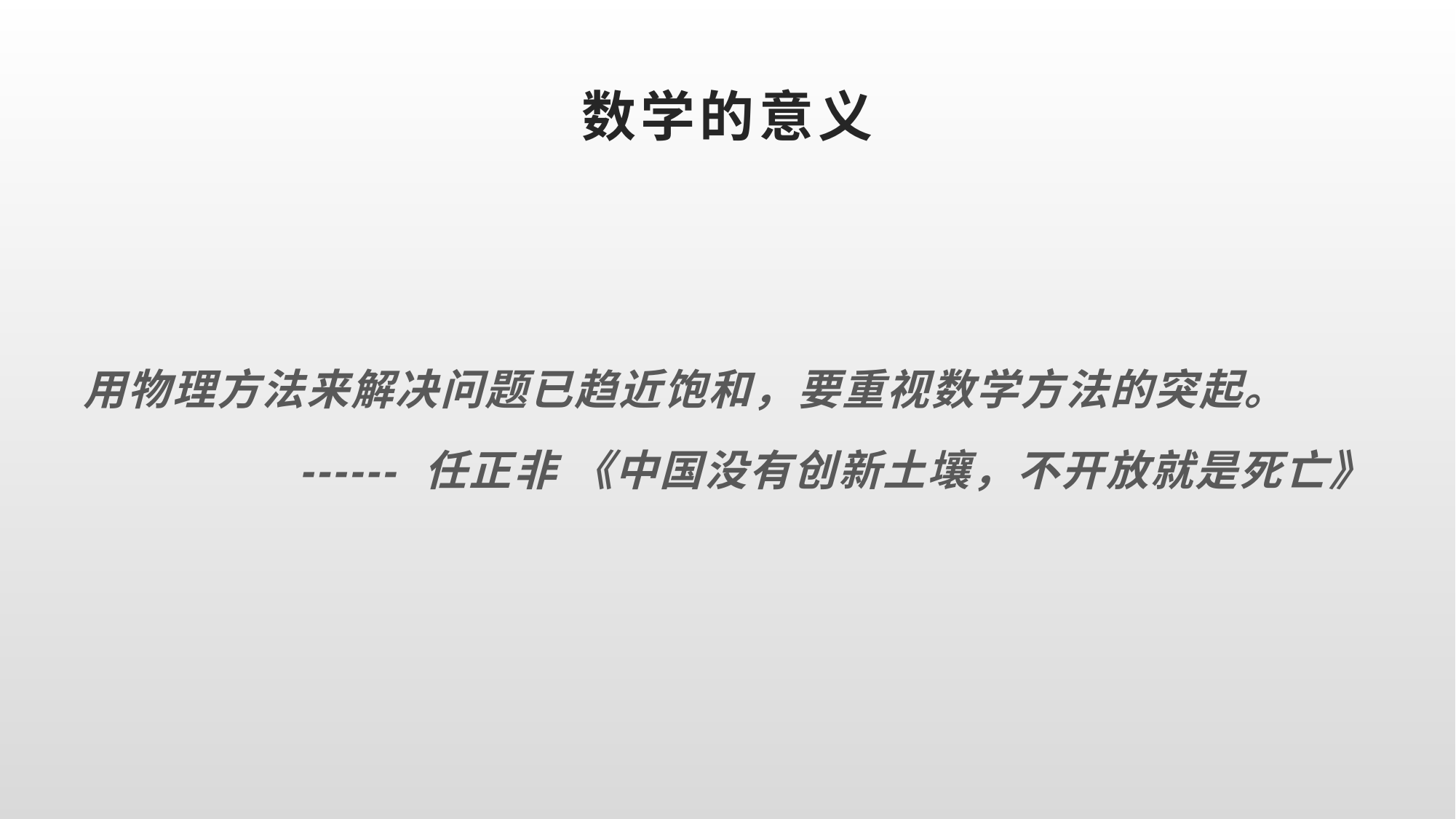

# 数学的意义

用物理方法来解决问题已趋近饱和，要重视数学方法的突起。
		------ 任正非 《中国没有创新土壤，不开放就是死亡》